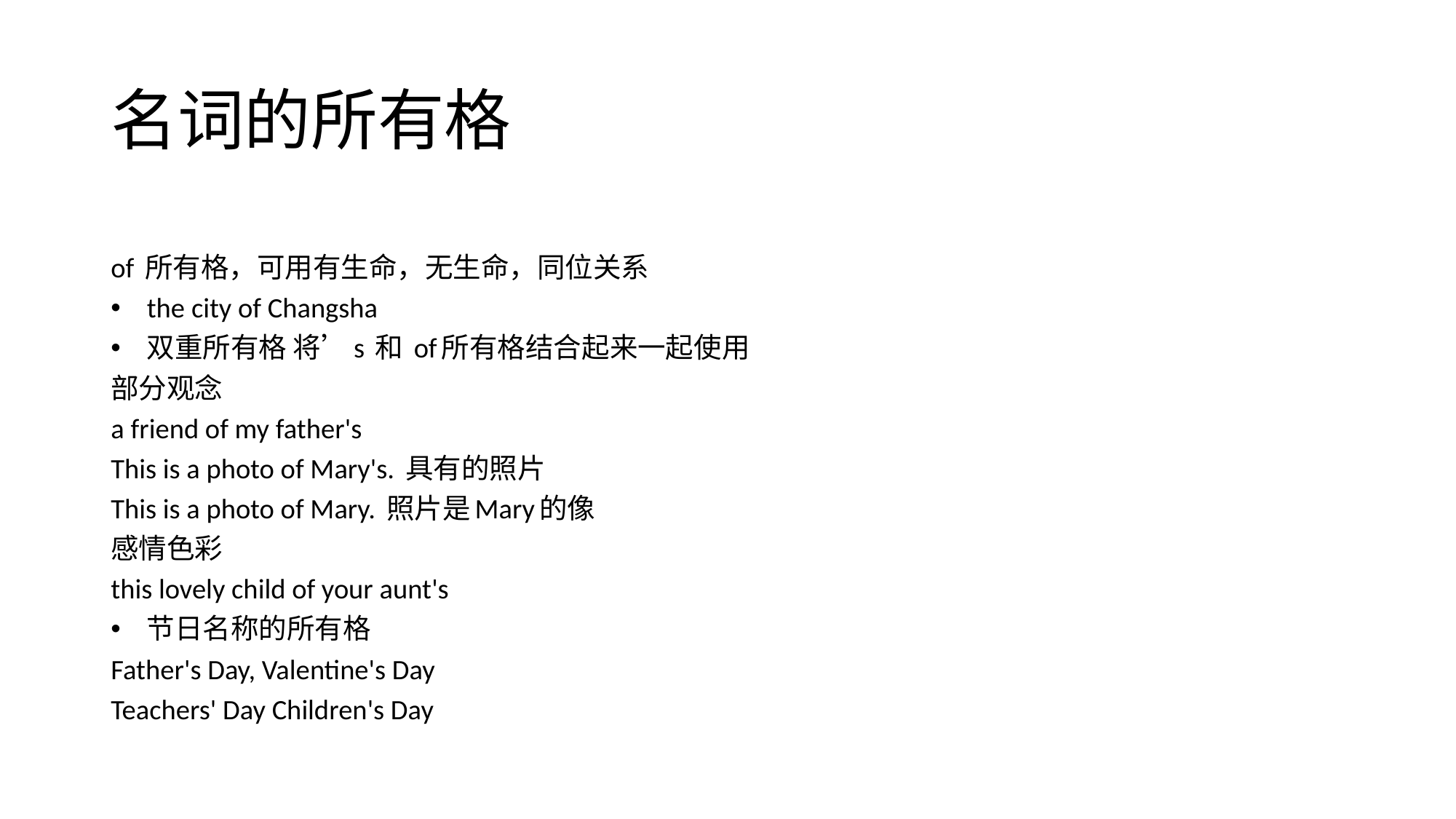

# 名词的所有格
of 所有格，可用有生命，无生命，同位关系
the city of Changsha
双重所有格 将’s 和 of所有格结合起来一起使用
部分观念
a friend of my father's
This is a photo of Mary's. 具有的照片
This is a photo of Mary. 照片是Mary的像
感情色彩
this lovely child of your aunt's
节日名称的所有格
Father's Day, Valentine's Day
Teachers' Day Children's Day